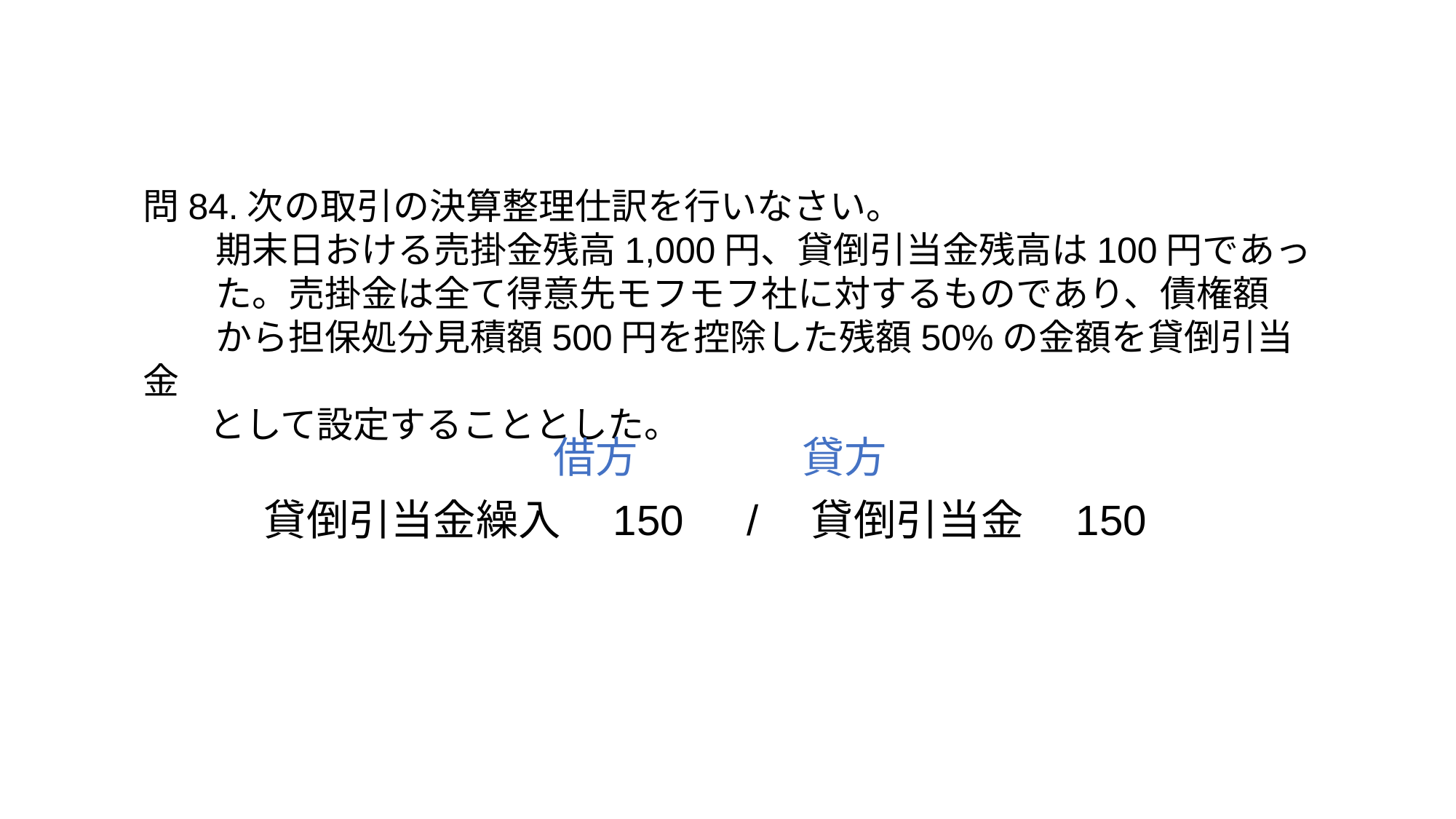

問84.次の取引の決算整理仕訳を行いなさい。
　　期末日おける売掛金残高1,000円、貸倒引当金残高は100円であっ
　　た。売掛金は全て得意先モフモフ社に対するものであり、債権額
　　から担保処分見積額500円を控除した残額50%の金額を貸倒引当金
       として設定することとした。
借方
貸方
貸倒引当金繰入　150　/　貸倒引当金　150